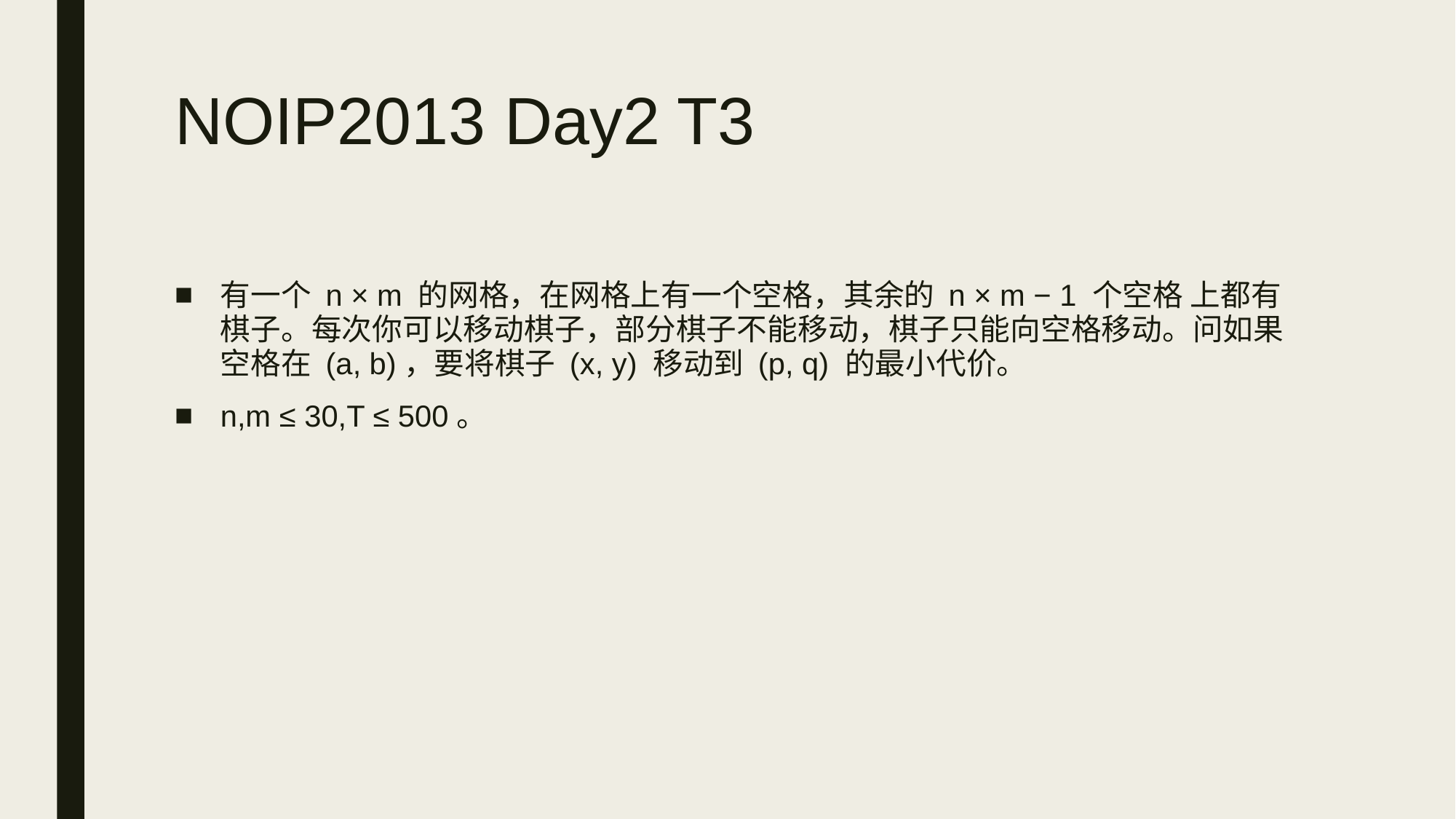

# NOIP2013 Day2 T3
有一个 n × m 的网格，在网格上有一个空格，其余的 n × m − 1 个空格 上都有棋子。每次你可以移动棋子，部分棋子不能移动，棋子只能向空格移动。问如果空格在 (a, b)，要将棋子 (x, y) 移动到 (p, q) 的最小代价。
n,m ≤ 30,T ≤ 500。